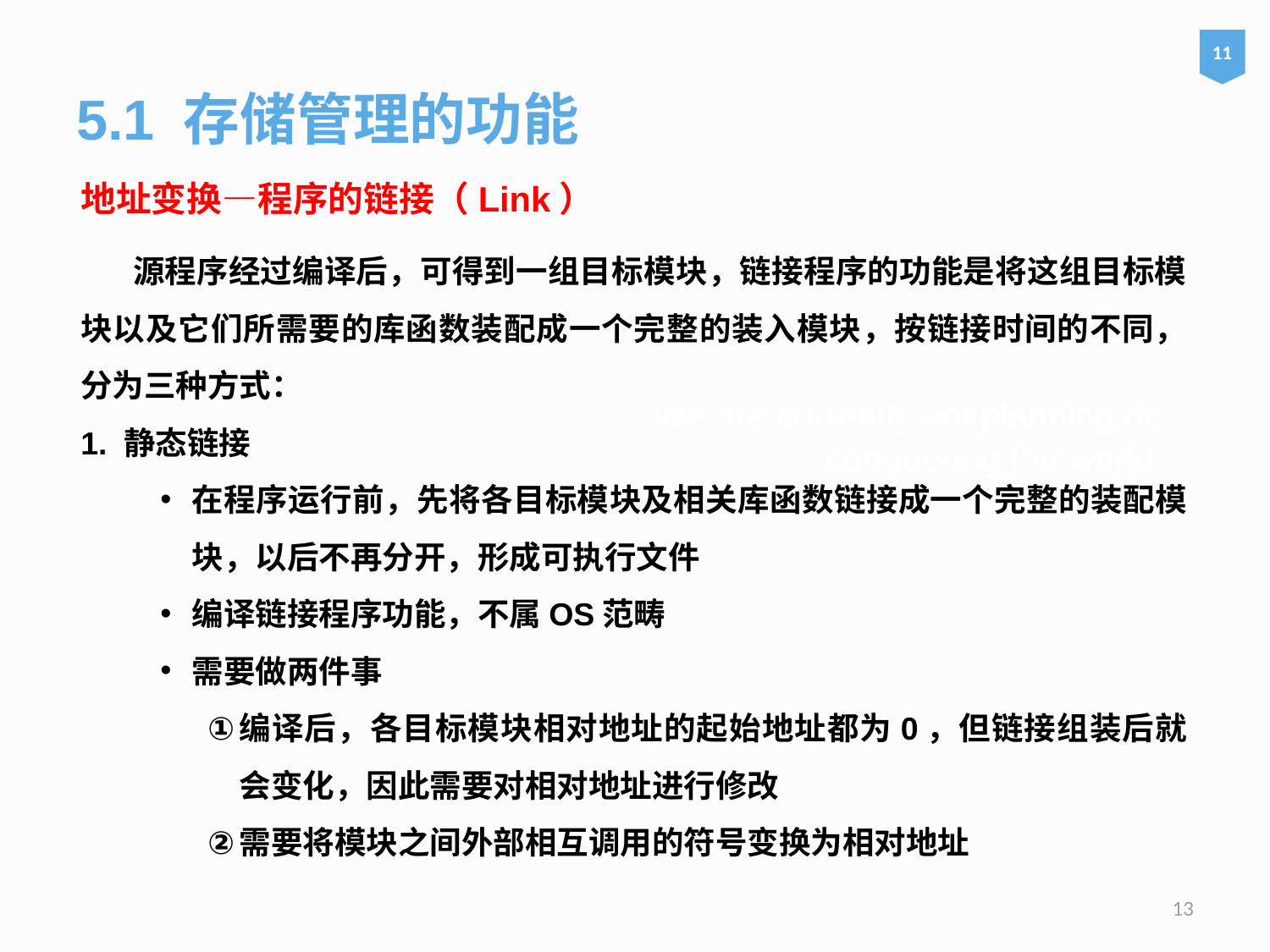

11
5.1 存储管理的功能
地址变换—程序的链接（Link）
      源程序经过编译后，可得到一组目标模块，链接程序的功能是将这组目标模块以及它们所需要的库函数装配成一个完整的装入模块，按链接时间的不同，分为三种方式：
1. 静态链接
在程序运行前，先将各目标模块及相关库函数链接成一个完整的装配模块，以后不再分开，形成可执行文件
编译链接程序功能，不属OS范畴
需要做两件事
编译后，各目标模块相对地址的起始地址都为0，但链接组装后就会变化，因此需要对相对地址进行修改
需要将模块之间外部相互调用的符号变换为相对地址

# We are currently not planning on conquering the world. – Sergey Brin
13